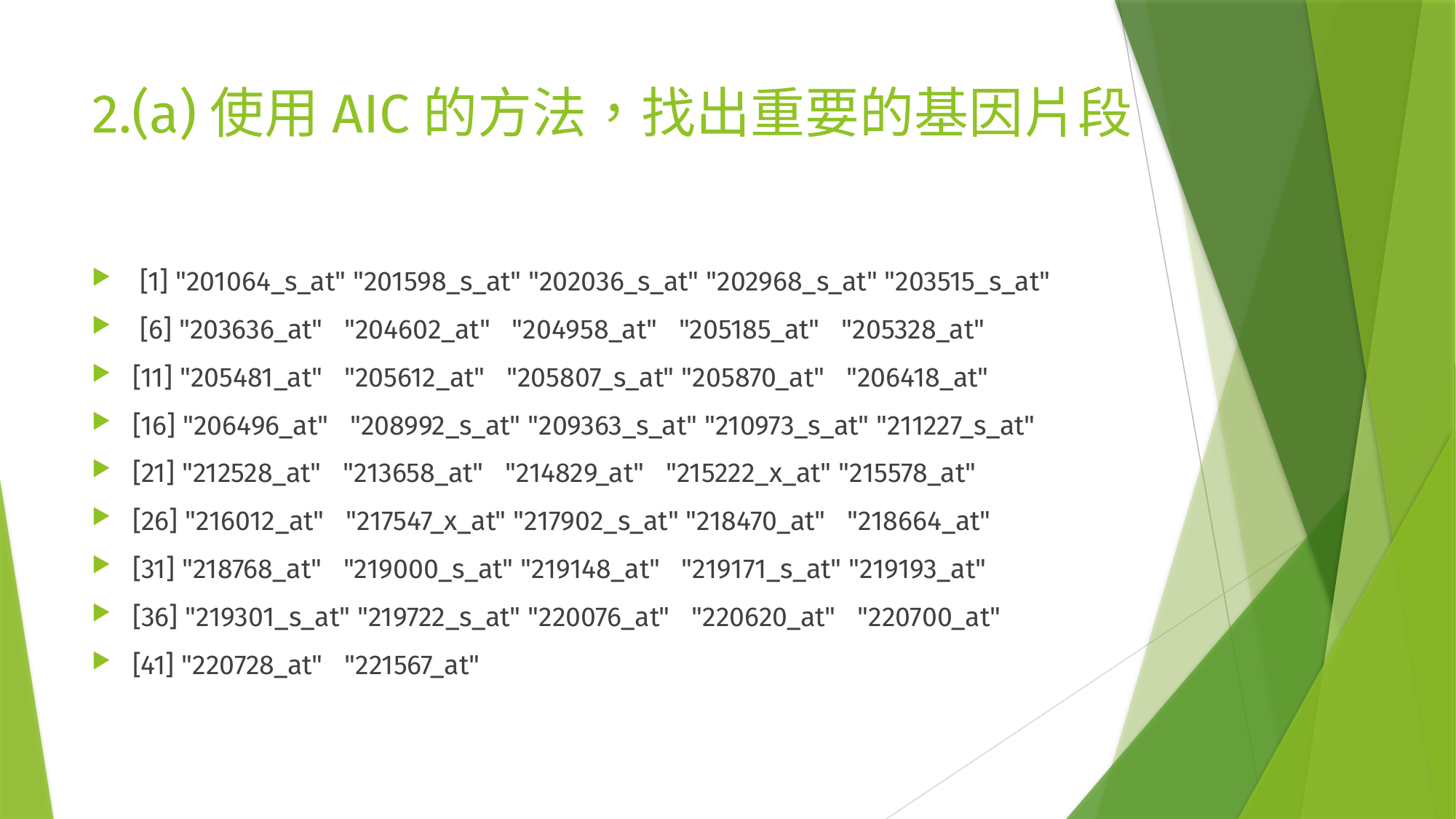

# 2.(a)使用AIC的方法，找出重要的基因片段
 [1] "201064_s_at" "201598_s_at" "202036_s_at" "202968_s_at" "203515_s_at"
 [6] "203636_at"   "204602_at"   "204958_at"   "205185_at"   "205328_at"
[11] "205481_at"   "205612_at"   "205807_s_at" "205870_at"   "206418_at"
[16] "206496_at"   "208992_s_at" "209363_s_at" "210973_s_at" "211227_s_at"
[21] "212528_at"   "213658_at"   "214829_at"   "215222_x_at" "215578_at"
[26] "216012_at"   "217547_x_at" "217902_s_at" "218470_at"   "218664_at"
[31] "218768_at"   "219000_s_at" "219148_at"   "219171_s_at" "219193_at"
[36] "219301_s_at" "219722_s_at" "220076_at"   "220620_at"   "220700_at"
[41] "220728_at"   "221567_at"